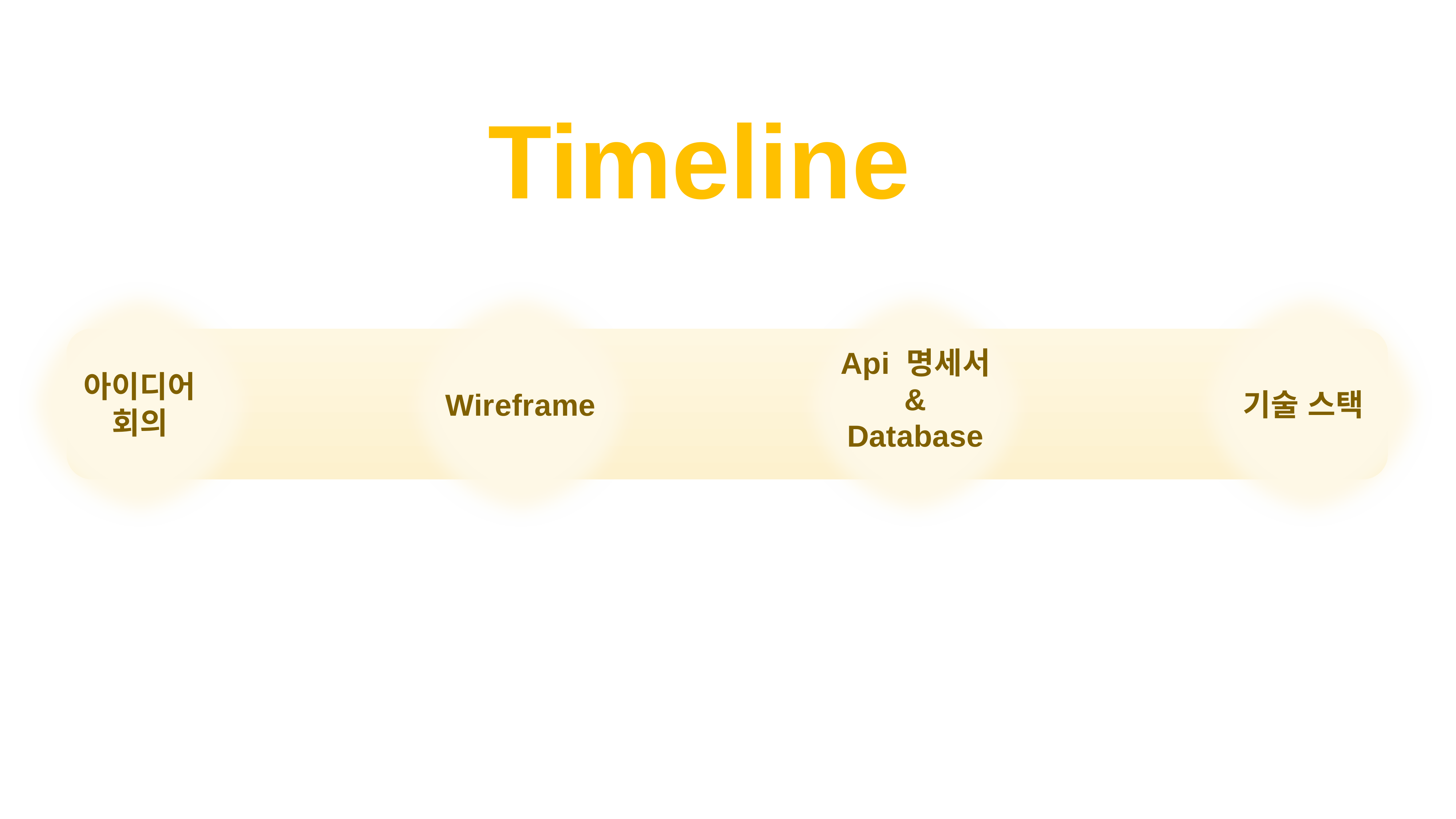

Timeline

Api 명세서
&
Database
아이디어 회의
Wireframe
기술 스택